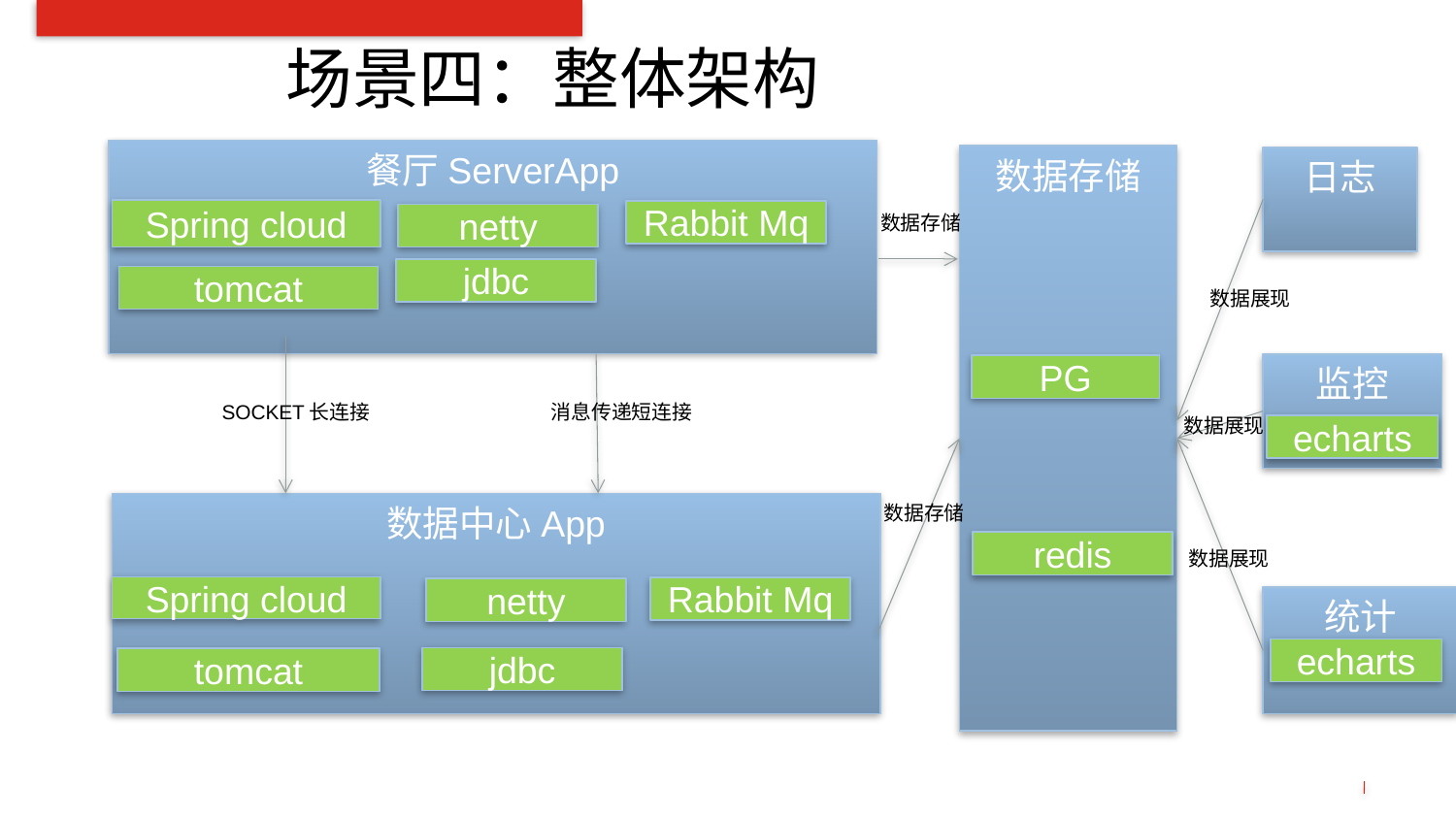

# 场景四：整体架构
餐厅ServerApp
数据存储
日志
Spring cloud
Rabbit Mq
数据存储
netty
jdbc
tomcat
数据展现
监控
PG
SOCKET长连接
消息传递短连接
数据展现
echarts
数据存储
数据中心App
redis
数据展现
Spring cloud
Rabbit Mq
netty
统计
echarts
jdbc
tomcat
25